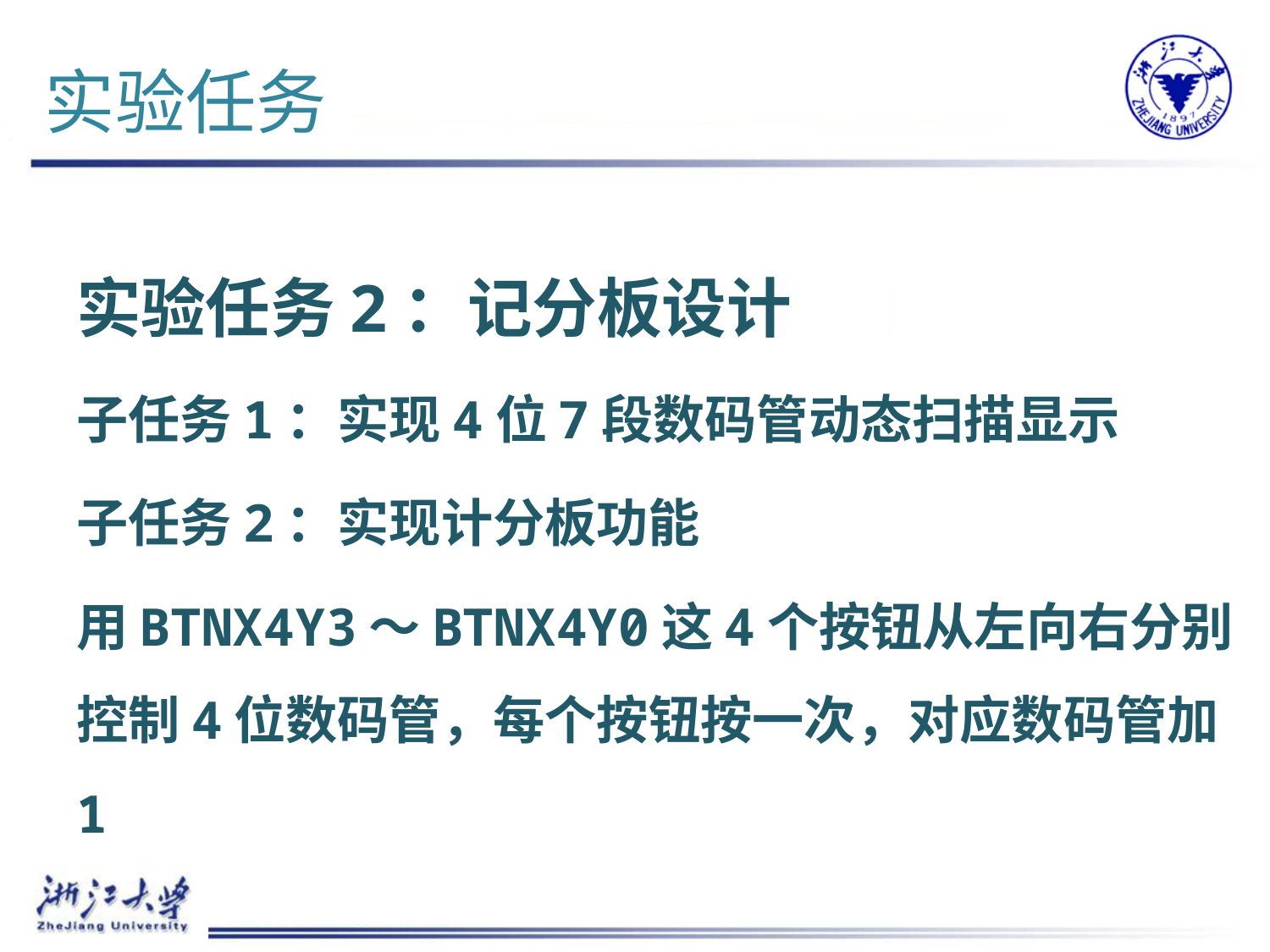

# 实验任务
实验任务2：记分板设计
子任务1：实现4位7段数码管动态扫描显示
子任务2：实现计分板功能
用BTNX4Y3～BTNX4Y0这4个按钮从左向右分别控制4位数码管，每个按钮按一次，对应数码管加1